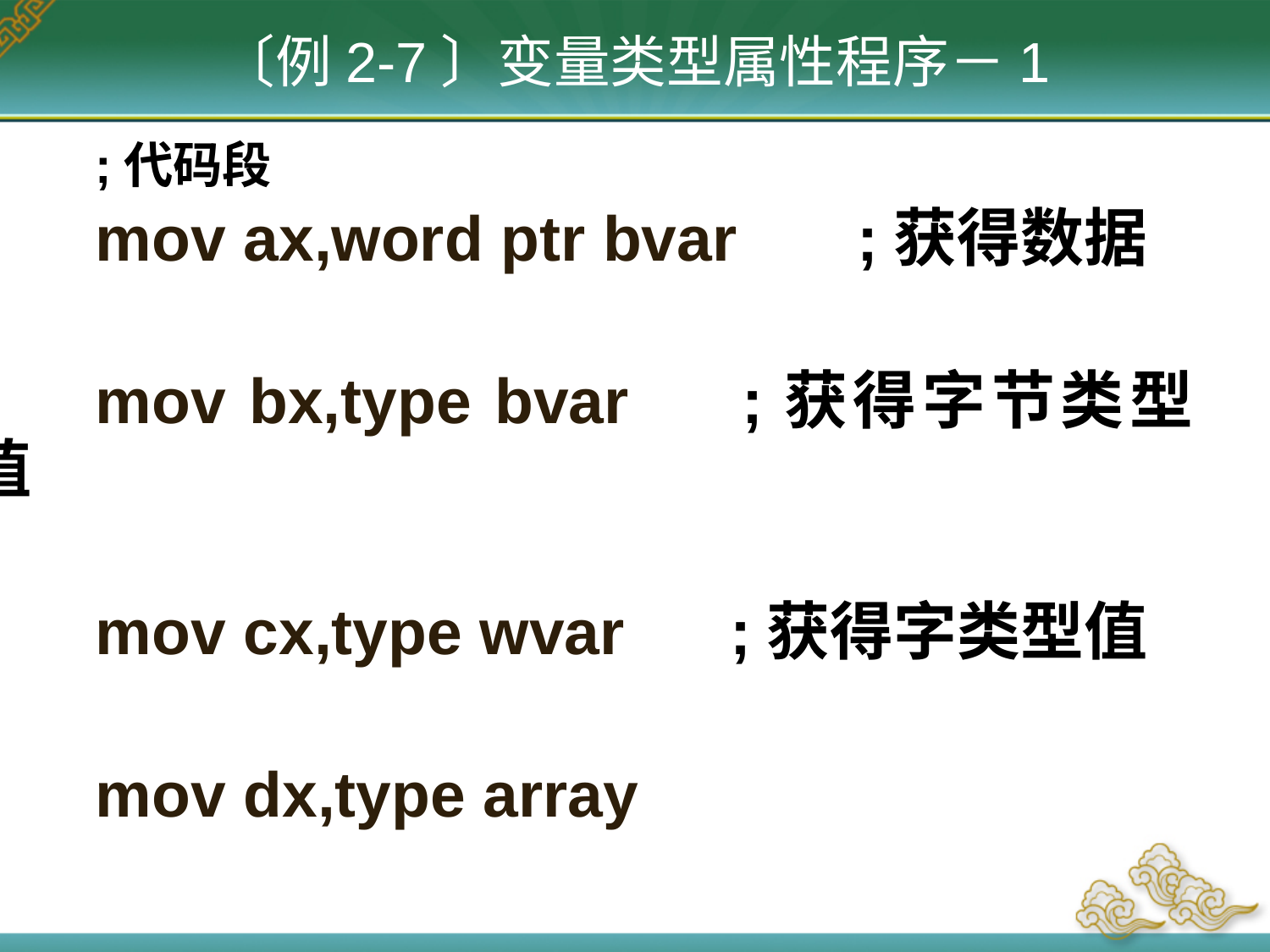

# 〔例2-7〕变量类型属性程序－1
	;代码段
	mov ax,word ptr bvar	;获得数据

	mov bx,type bvar	;获得字节类型值

	mov cx,type wvar	;获得字类型值

	mov dx,type array